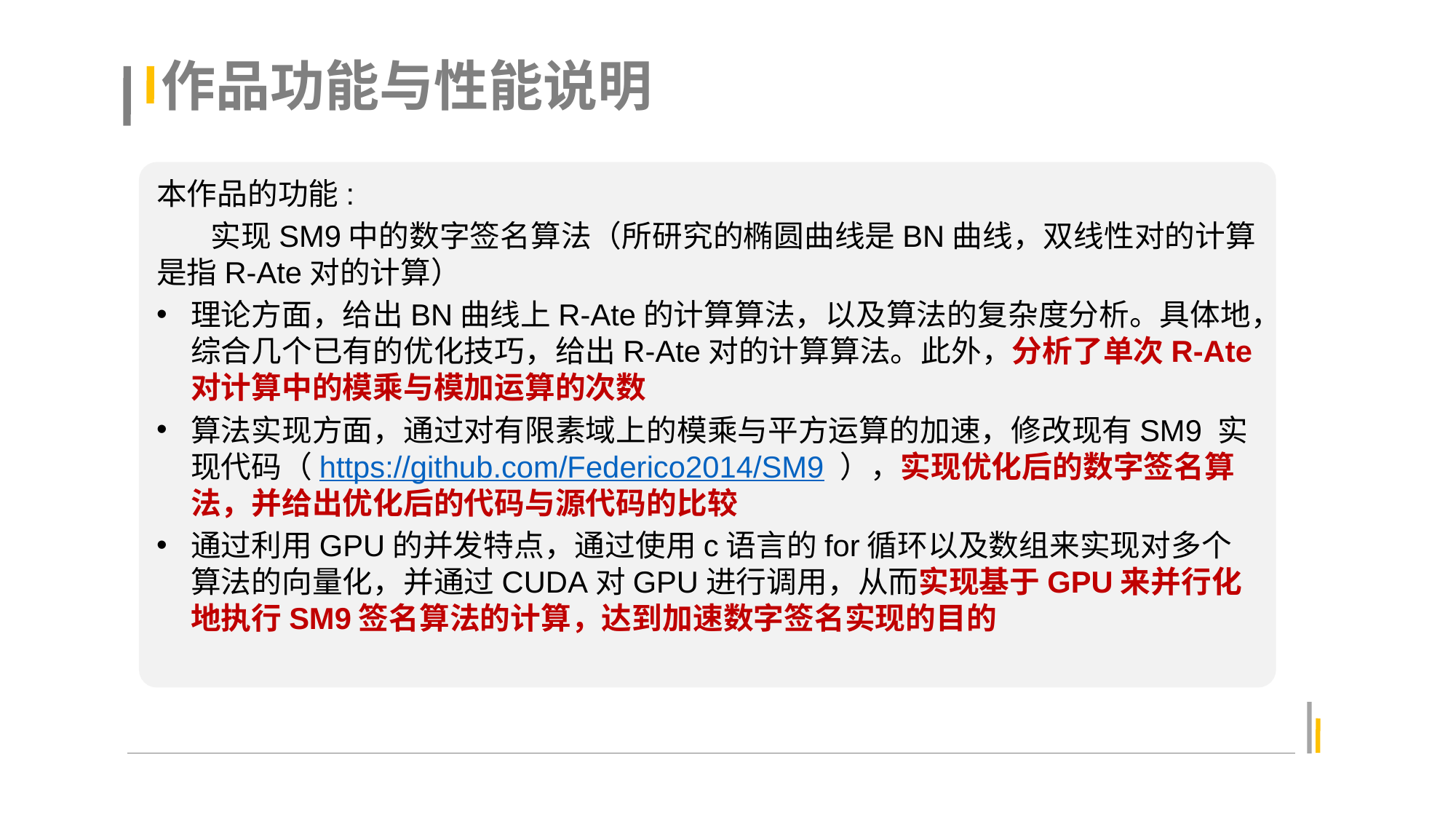

作品功能与性能说明

本作品的功能:
       实现SM9中的数字签名算法（所研究的椭圆曲线是BN曲线，双线性对的计算是指R-Ate对的计算）
理论方面，给出BN曲线上R-Ate的计算算法，以及算法的复杂度分析。具体地，综合几个已有的优化技巧，给出R-Ate对的计算算法。此外，分析了单次R-Ate对计算中的模乘与模加运算的次数
算法实现方面，通过对有限素域上的模乘与平方运算的加速，修改现有SM9 实现代码（https://github.com/Federico2014/SM9 ），实现优化后的数字签名算法，并给出优化后的代码与源代码的比较
通过利用GPU的并发特点，通过使用c语言的for循环以及数组来实现对多个算法的向量化，并通过CUDA对GPU进行调用，从而实现基于GPU来并行化地执行SM9签名算法的计算，达到加速数字签名实现的目的